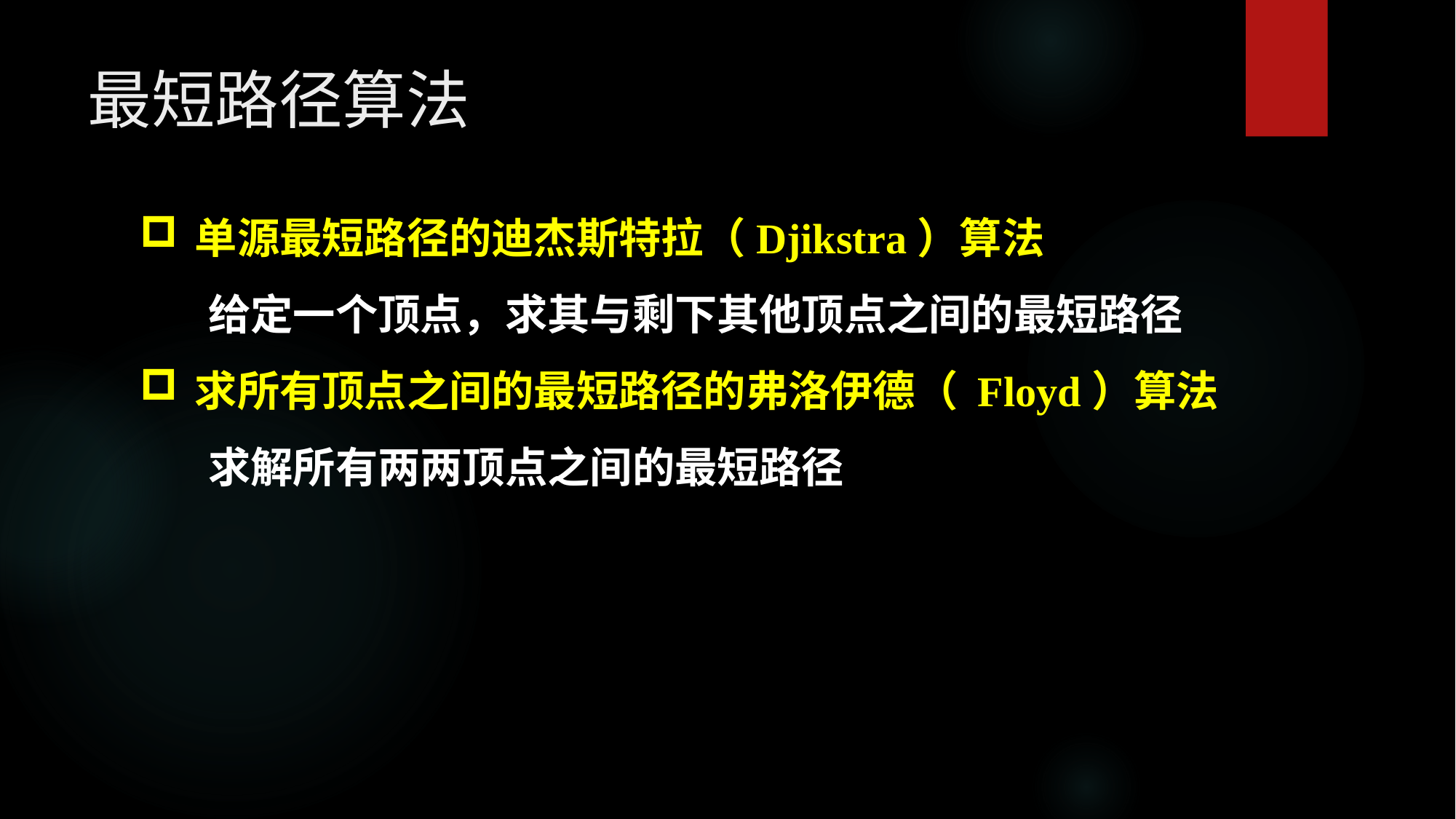

最短路径算法
单源最短路径的迪杰斯特拉（Djikstra）算法
      给定一个顶点，求其与剩下其他顶点之间的最短路径
求所有顶点之间的最短路径的弗洛伊德（ Floyd）算法
      求解所有两两顶点之间的最短路径